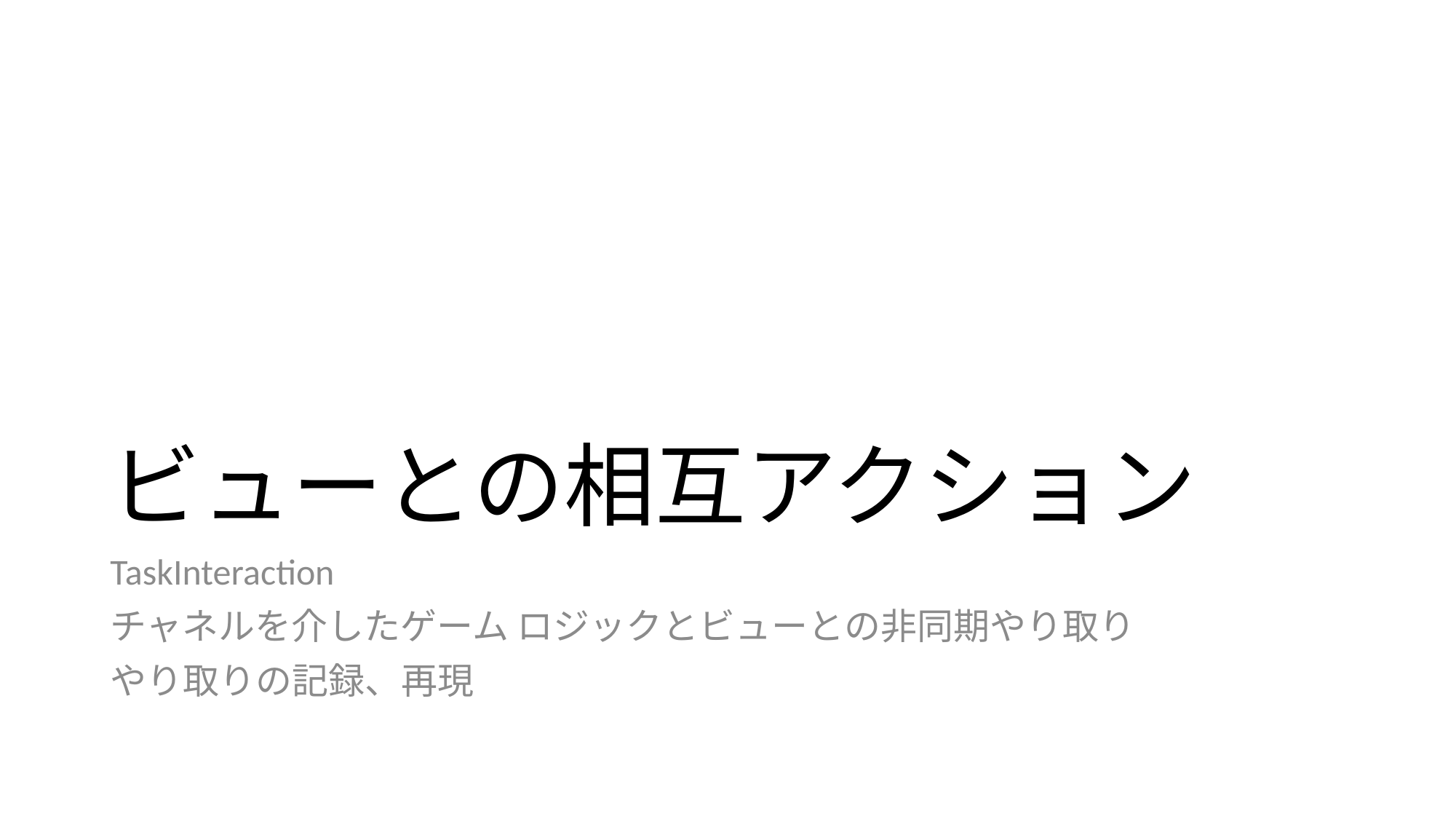

# ビューとの相互アクション
TaskInteraction
チャネルを介したゲーム ロジックとビューとの非同期やり取り
やり取りの記録、再現